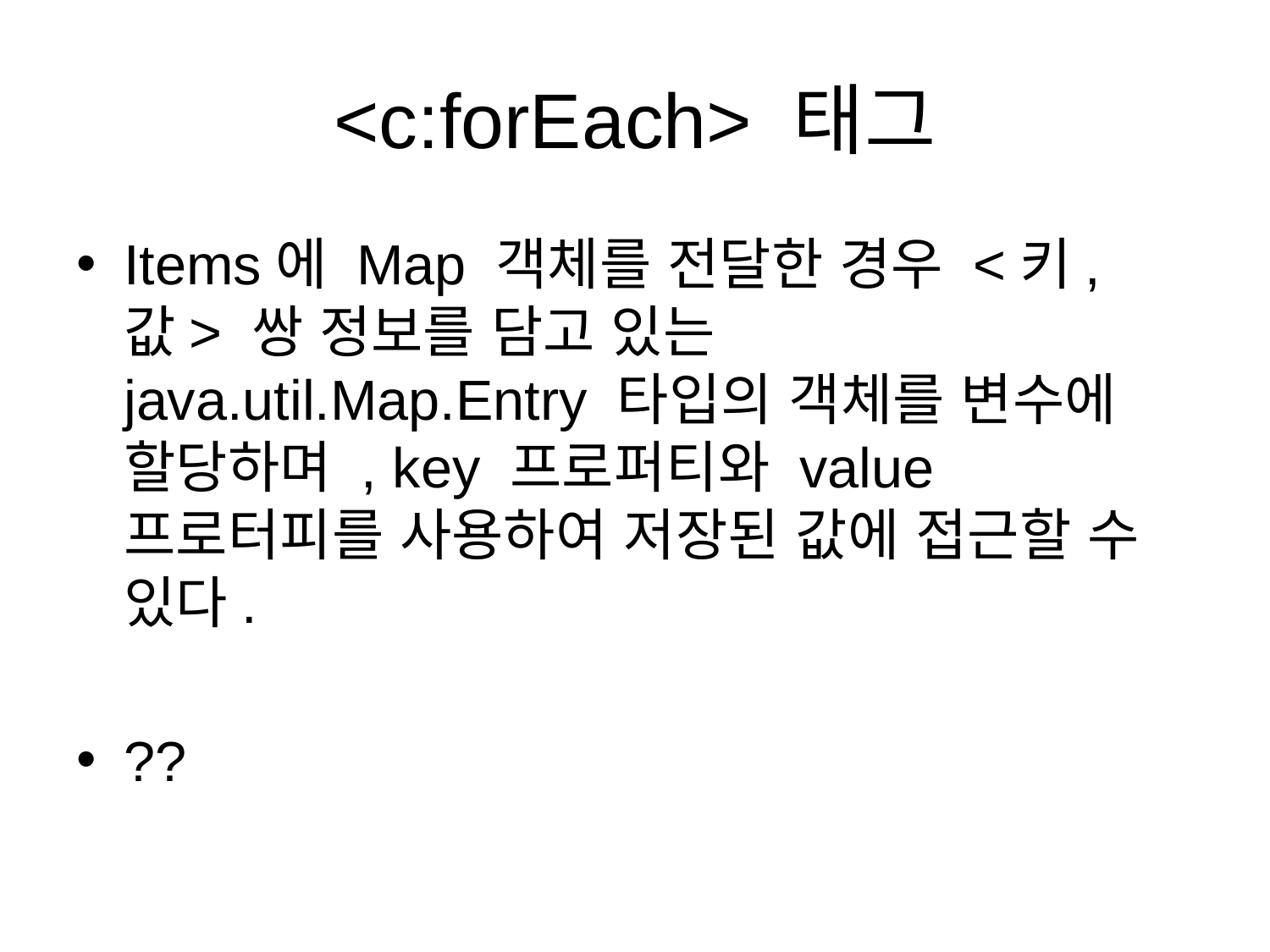

# <c:forEach> 태그
Items에 Map 객체를 전달한 경우 <키,값> 쌍 정보를 담고 있는 java.util.Map.Entry 타입의 객체를 변수에 할당하며 , key 프로퍼티와 value 프로터피를 사용하여 저장된 값에 접근할 수 있다.

??